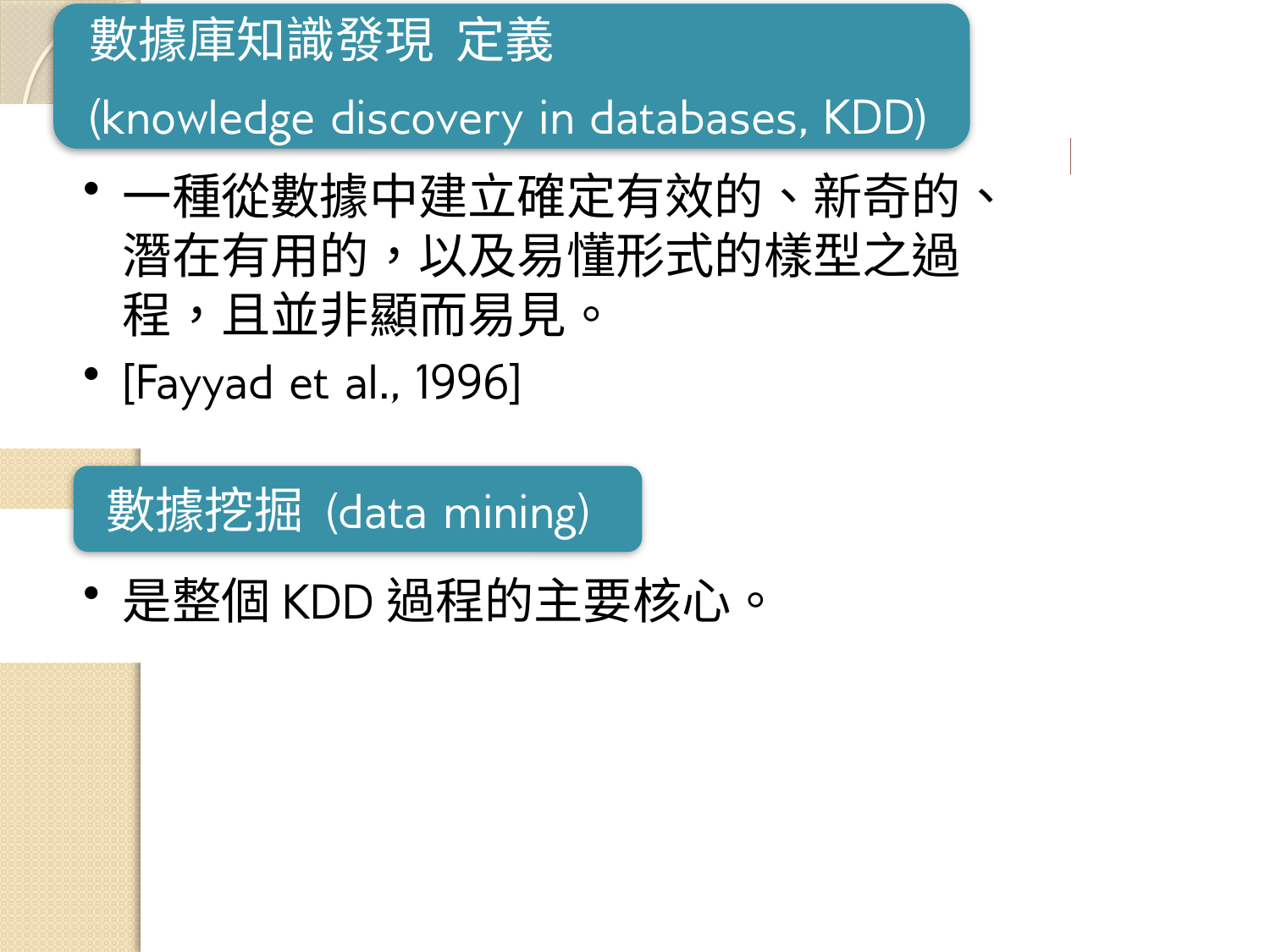

# 數據庫知識發現(KDD) [簡禎富、許嘉裕, 資料挖礦與大數據分析, 前程, 2014]
一種從數據中建立確定有效的、新奇的、潛在有用的，以及易懂形式的樣型之過程，且並非顯而易見。
[Fayyad et al., 1996]
數據庫知識發現  定義
(knowledge discovery in databases, KDD)
是整個KDD過程的主要核心。
數據挖掘 (data mining)